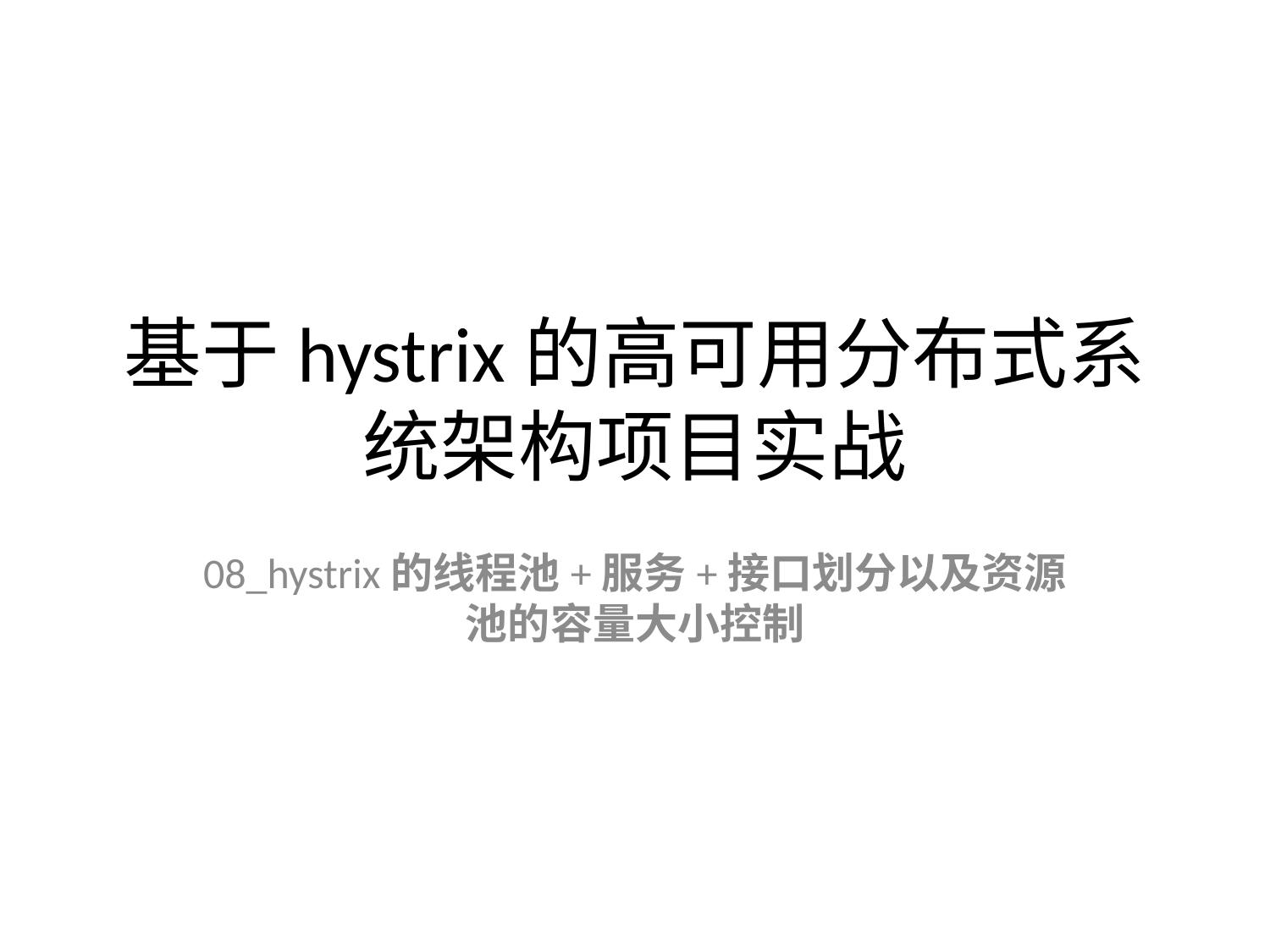

# 基于hystrix的高可用分布式系统架构项目实战
08_hystrix的线程池+服务+接口划分以及资源池的容量大小控制